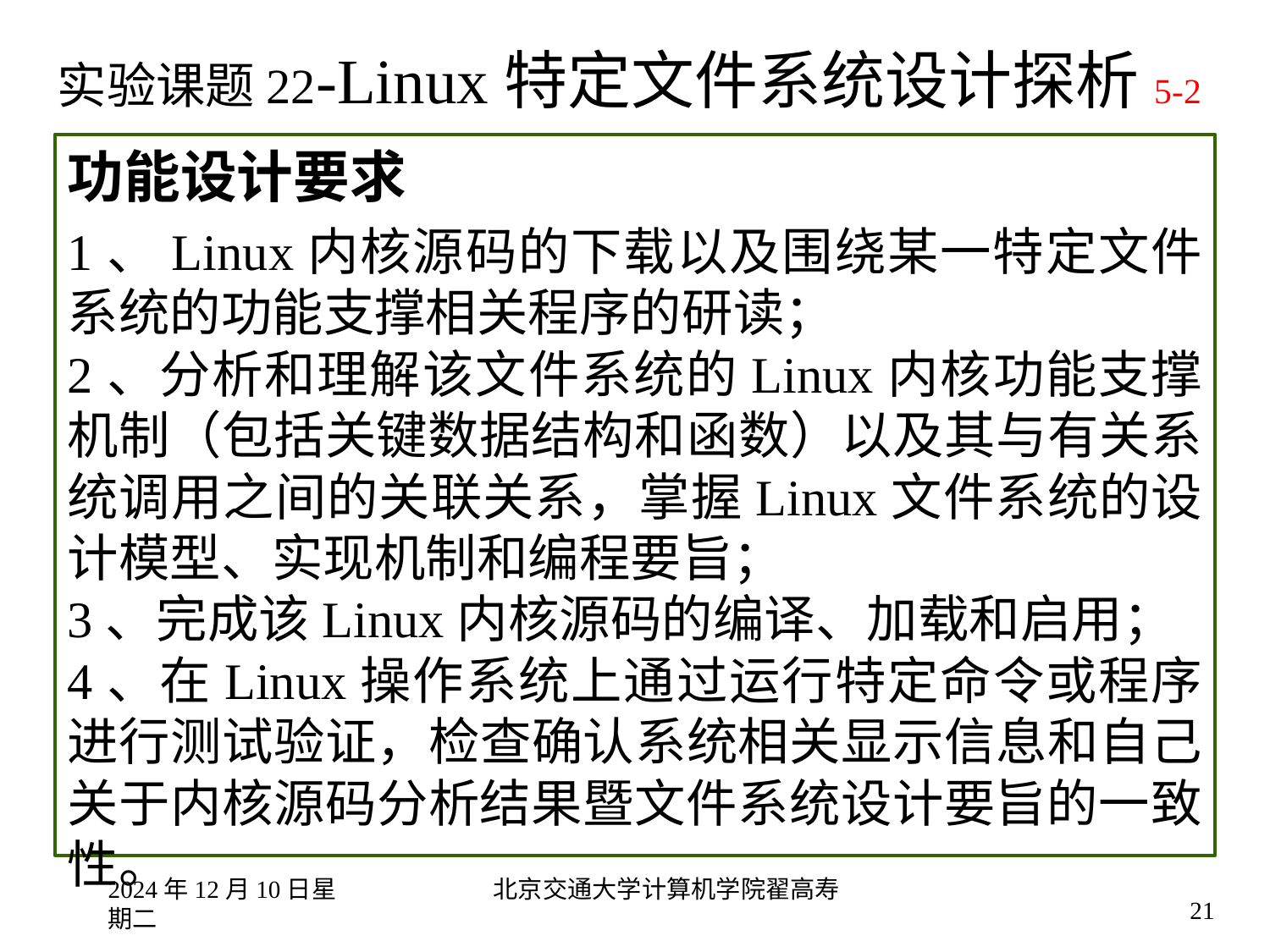

# 实验课题22-Linux特定文件系统设计探析5-2
功能设计要求
1、Linux内核源码的下载以及围绕某一特定文件系统的功能支撑相关程序的研读；
2、分析和理解该文件系统的Linux内核功能支撑机制（包括关键数据结构和函数）以及其与有关系统调用之间的关联关系，掌握Linux文件系统的设计模型、实现机制和编程要旨；
3、完成该Linux内核源码的编译、加载和启用；
4、在Linux操作系统上通过运行特定命令或程序进行测试验证，检查确认系统相关显示信息和自己关于内核源码分析结果暨文件系统设计要旨的一致性。
2024年12月10日星期二
北京交通大学计算机学院翟高寿
21